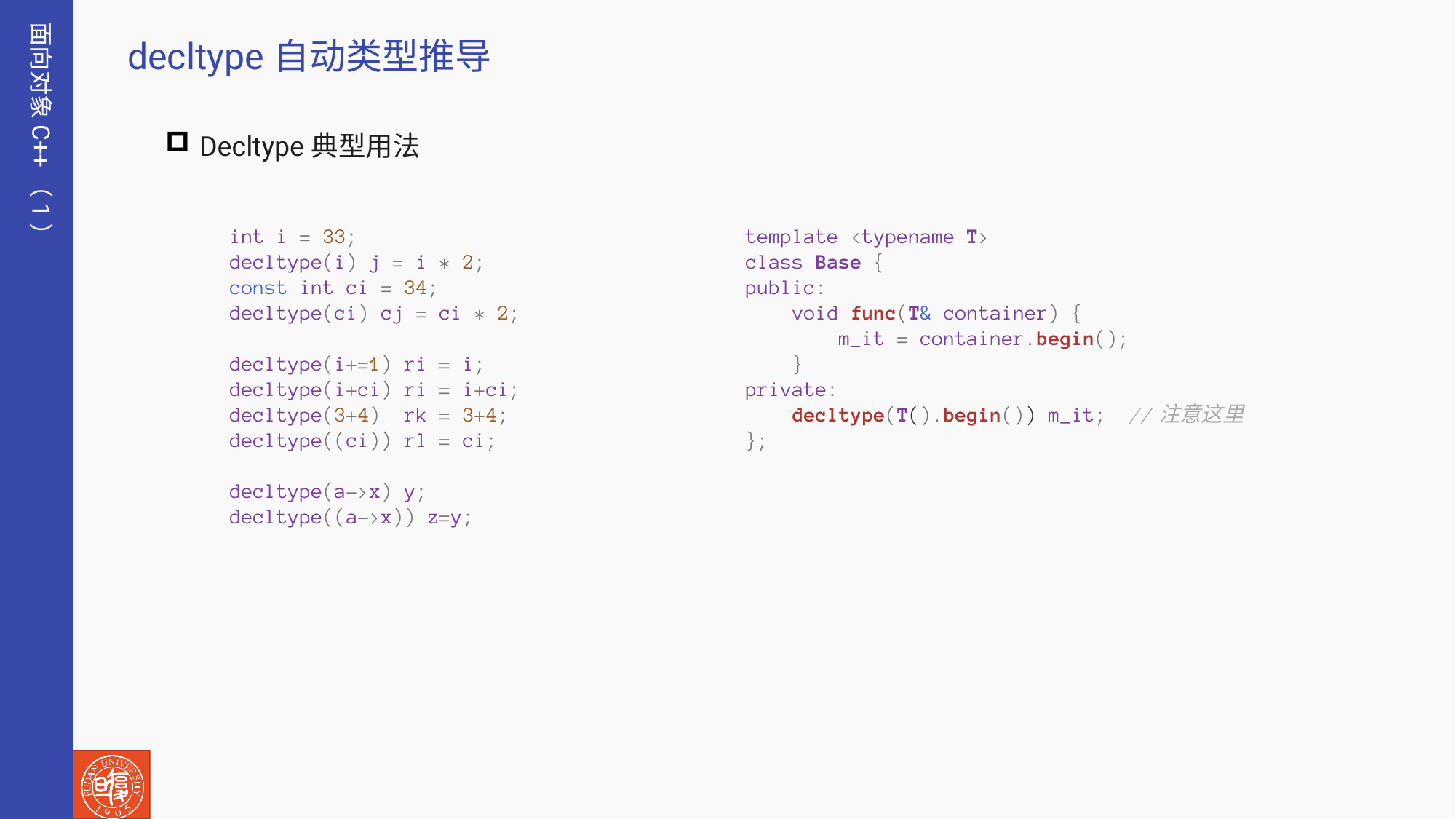

面向对象C++（1）
decltype自动类型推导
Decltype典型用法

    int i = 33;
    decltype(i) j = i * 2;
    const int ci = 34;
    decltype(ci) cj = ci * 2;
    decltype(i+=1) ri = i;
    decltype(i+ci) ri = i+ci;
    decltype(3+4)  rk = 3+4;
    decltype((ci)) rl = ci;
    decltype(a->x) y;
    decltype((a->x)) z=y;
template <typename T>
class Base {
public:
    void func(T& container) {
        m_it = container.begin();
    }
private:
    decltype(T().begin()) m_it;  //注意这里
};